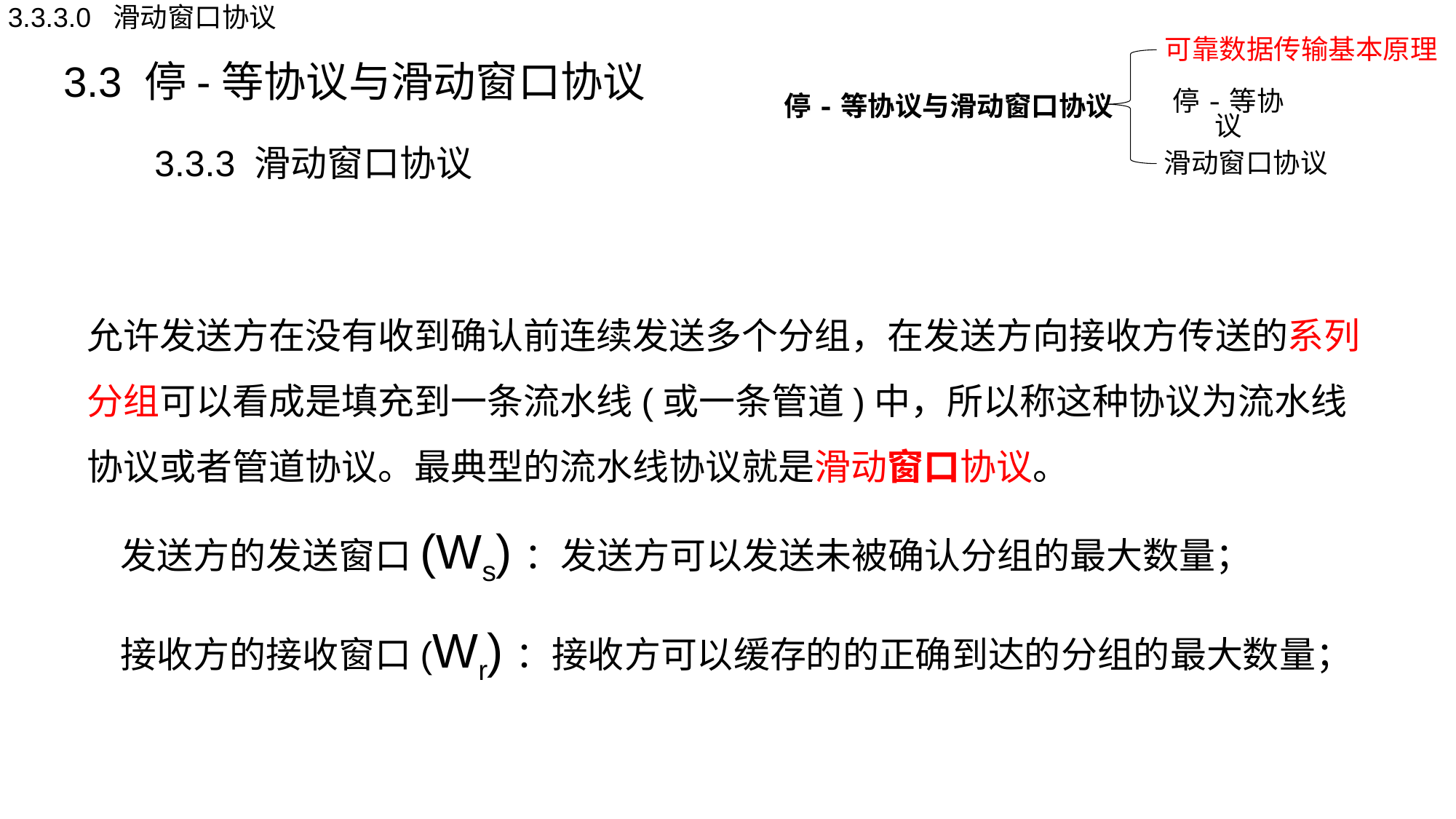

3.3.3.0  滑动窗口协议
可靠数据传输基本原理

停-等协议与滑动窗口协议
停-等协议
滑动窗口协议
3.3 停-等协议与滑动窗口协议
3.3.3 滑动窗口协议
允许发送方在没有收到确认前连续发送多个分组，在发送方向接收方传送的系列分组可以看成是填充到一条流水线(或一条管道)中，所以称这种协议为流水线协议或者管道协议。最典型的流水线协议就是滑动窗口协议。
   发送方的发送窗口(Ws)：发送方可以发送未被确认分组的最大数量；
   接收方的接收窗口(Wr)：接收方可以缓存的的正确到达的分组的最大数量；